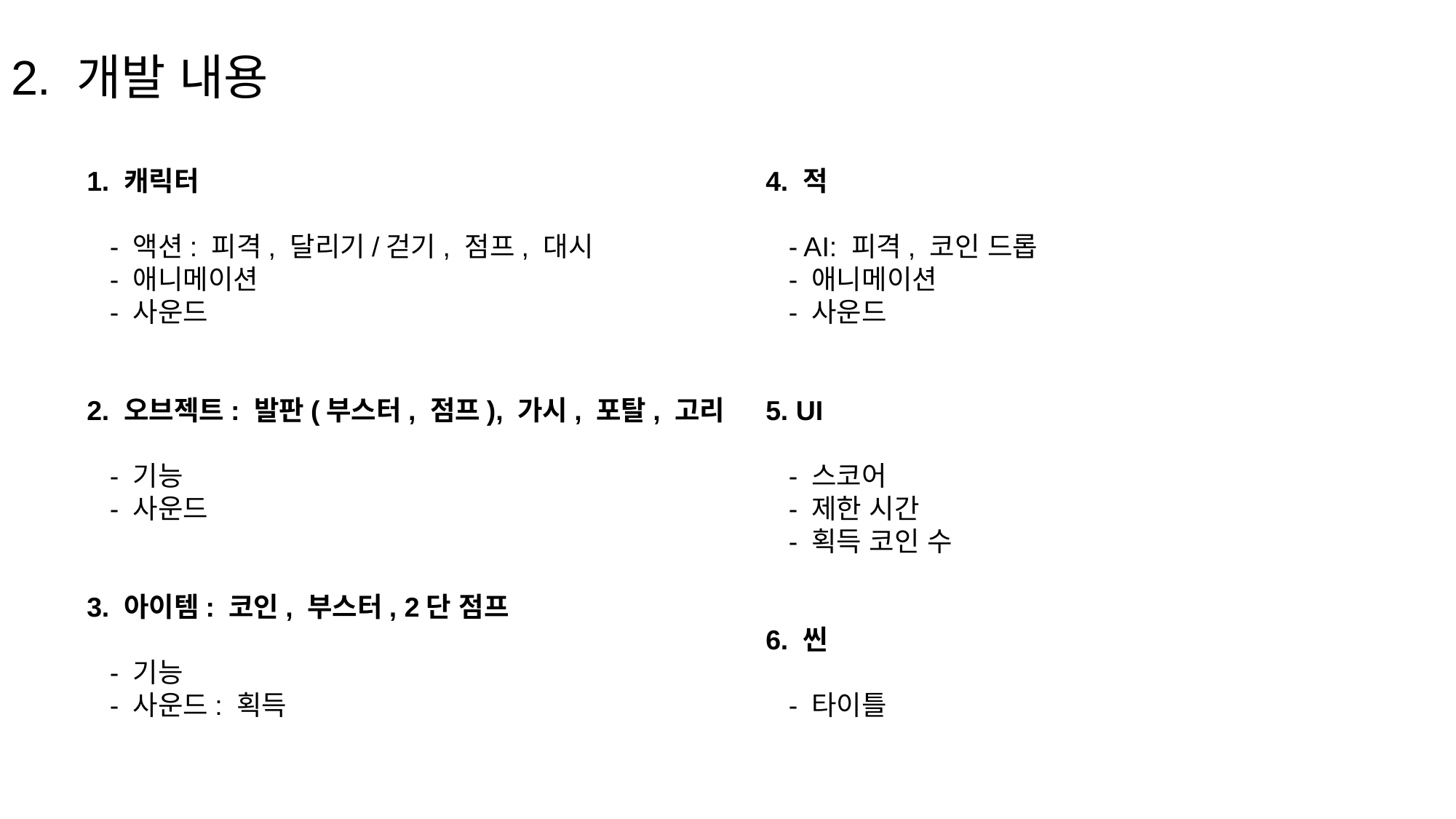

2. 개발 내용
1. 캐릭터

   - 액션: 피격, 달리기/걷기, 점프, 대시
   - 애니메이션
   - 사운드

2. 오브젝트: 발판(부스터, 점프), 가시, 포탈, 고리

   - 기능
   - 사운드

3. 아이템: 코인, 부스터, 2단 점프

   - 기능
   - 사운드: 획득

4. 적

   - AI: 피격, 코인 드롭
   - 애니메이션
   - 사운드

5. UI

   - 스코어
   - 제한 시간
   - 획득 코인 수

6. 씬

   - 타이틀